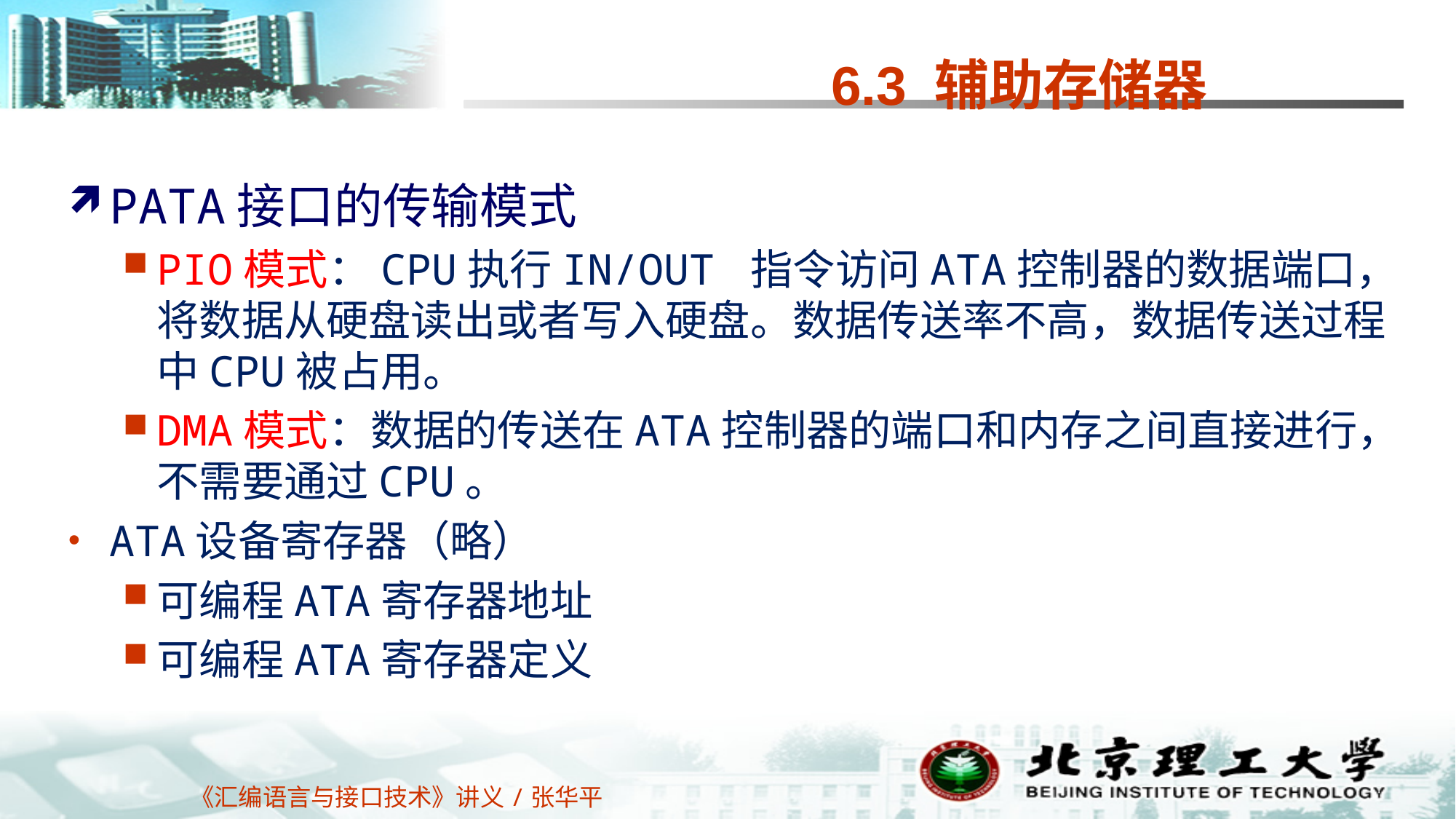

# 6.3 辅助存储器
PATA接口的传输模式
PIO模式：CPU执行IN/OUT 指令访问ATA控制器的数据端口，将数据从硬盘读出或者写入硬盘。数据传送率不高，数据传送过程中CPU被占用。
DMA模式：数据的传送在ATA控制器的端口和内存之间直接进行，不需要通过CPU。
ATA设备寄存器（略）
可编程ATA寄存器地址
可编程ATA寄存器定义